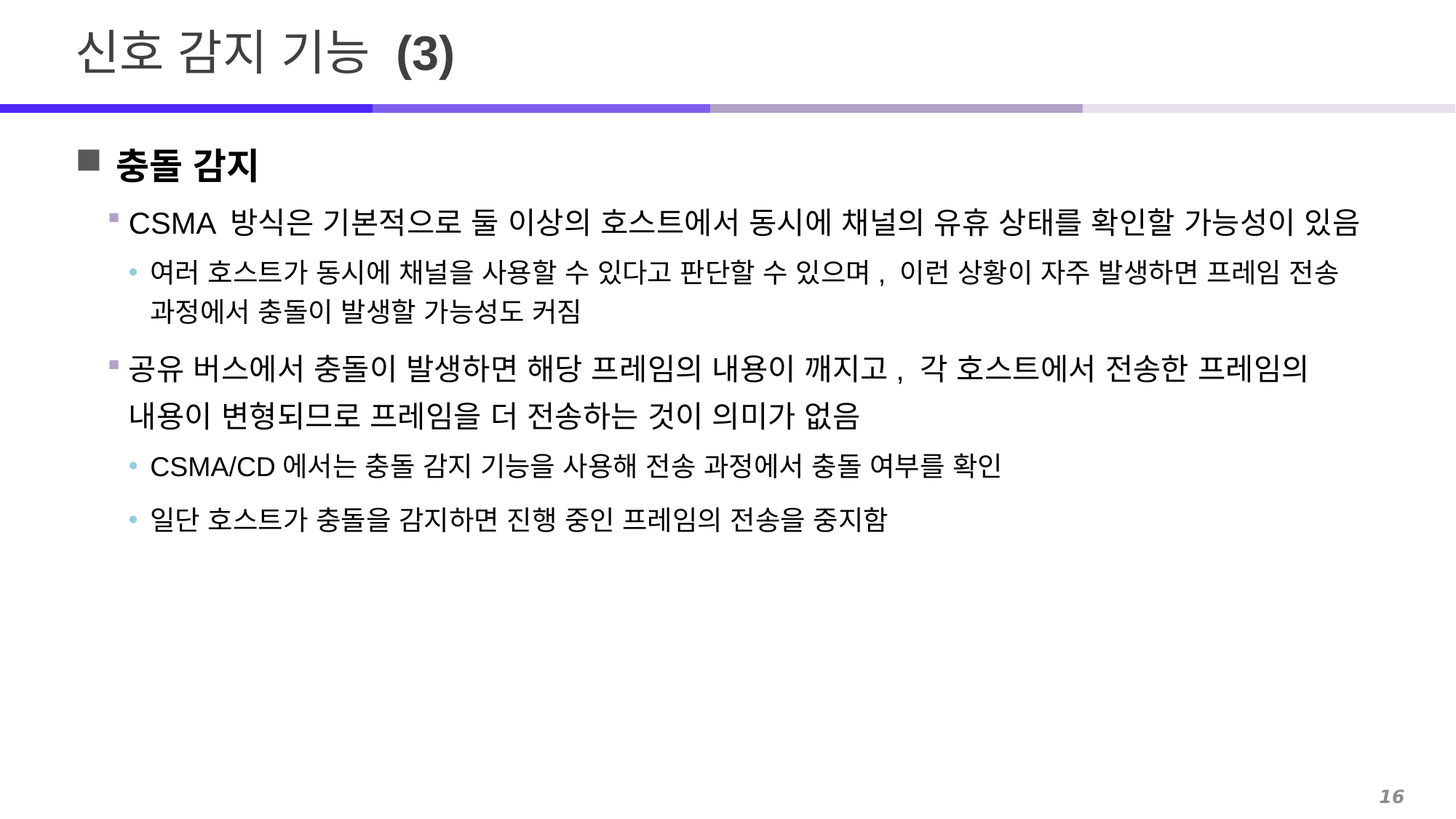

# 신호 감지 기능 (3)
충돌 감지
CSMA 방식은 기본적으로 둘 이상의 호스트에서 동시에 채널의 유휴 상태를 확인할 가능성이 있음
여러 호스트가 동시에 채널을 사용할 수 있다고 판단할 수 있으며, 이런 상황이 자주 발생하면 프레임 전송 과정에서 충돌이 발생할 가능성도 커짐
공유 버스에서 충돌이 발생하면 해당 프레임의 내용이 깨지고, 각 호스트에서 전송한 프레임의 내용이 변형되므로 프레임을 더 전송하는 것이 의미가 없음
CSMA/CD에서는 충돌 감지 기능을 사용해 전송 과정에서 충돌 여부를 확인
일단 호스트가 충돌을 감지하면 진행 중인 프레임의 전송을 중지함